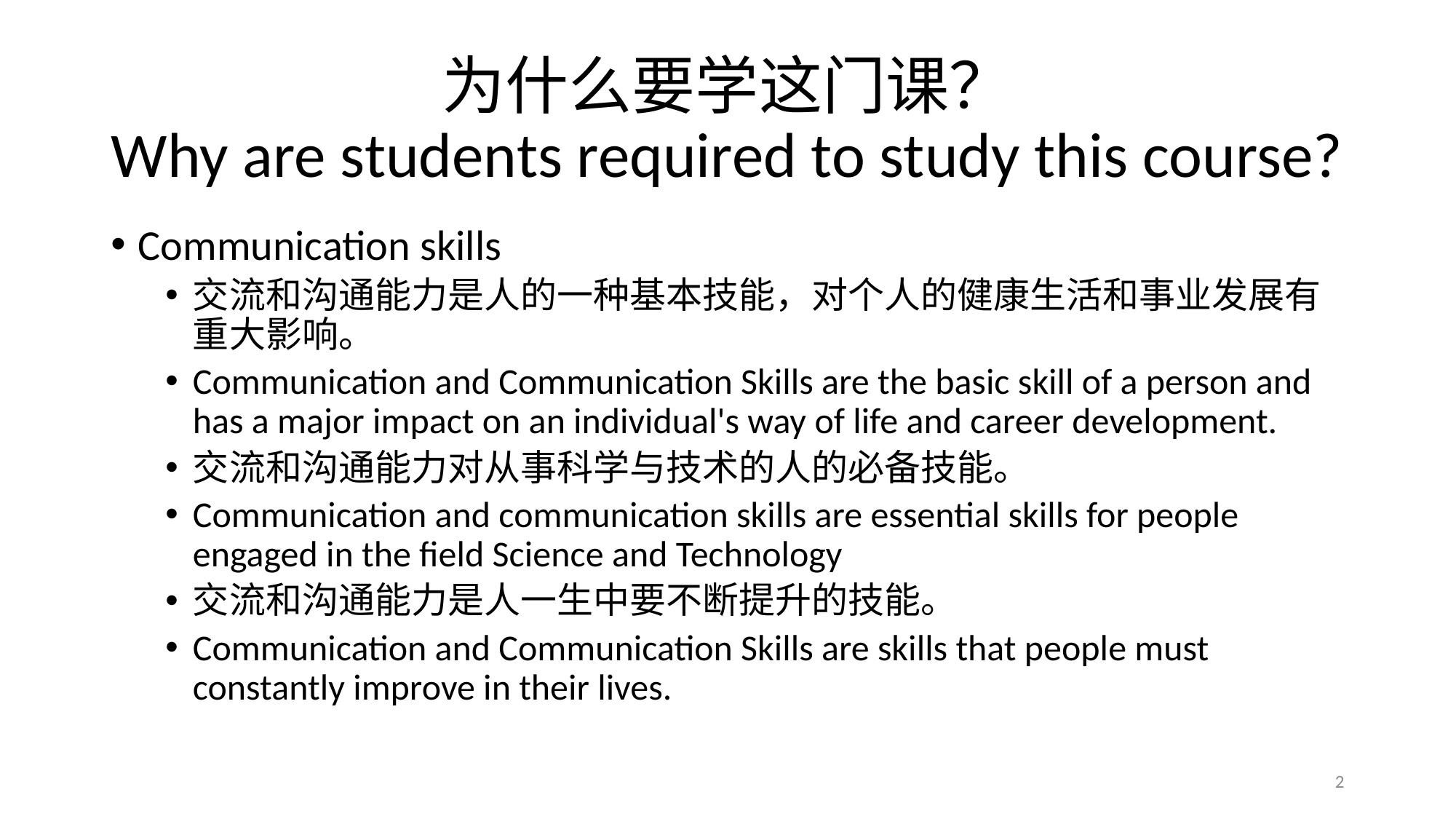

# 为什么要学这门课？ Why are students required to study this course?
Communication skills
交流和沟通能力是人的一种基本技能，对个人的健康生活和事业发展有重大影响。
Communication and Communication Skills are the basic skill of a person and has a major impact on an individual's way of life and career development.
交流和沟通能力对从事科学与技术的人的必备技能。
Communication and communication skills are essential skills for people engaged in the field Science and Technology
交流和沟通能力是人一生中要不断提升的技能。
Communication and Communication Skills are skills that people must constantly improve in their lives.

2